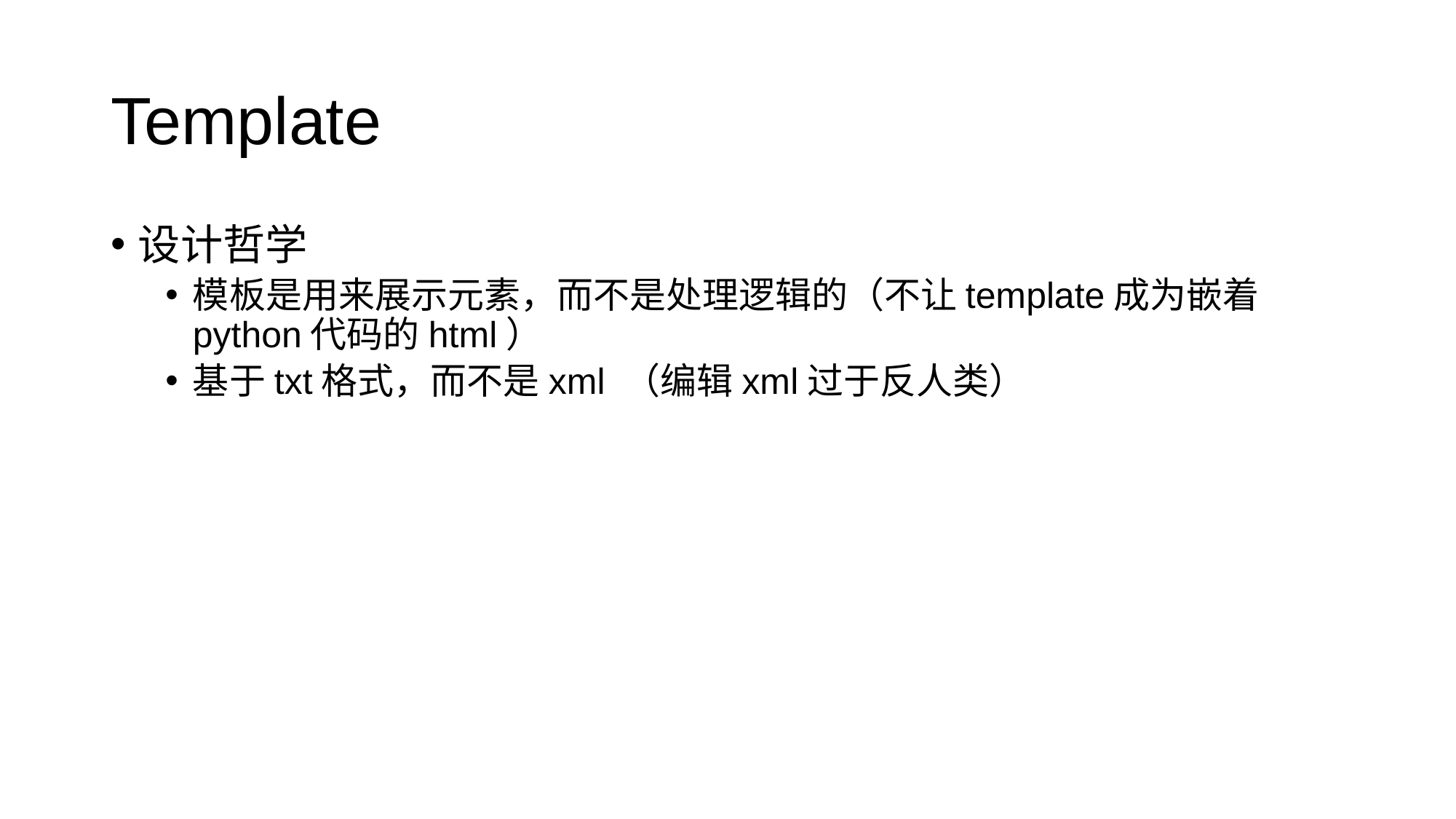

# Template
设计哲学
模板是用来展示元素，而不是处理逻辑的（不让template成为嵌着python代码的html）
基于txt格式，而不是xml （编辑xml过于反人类）